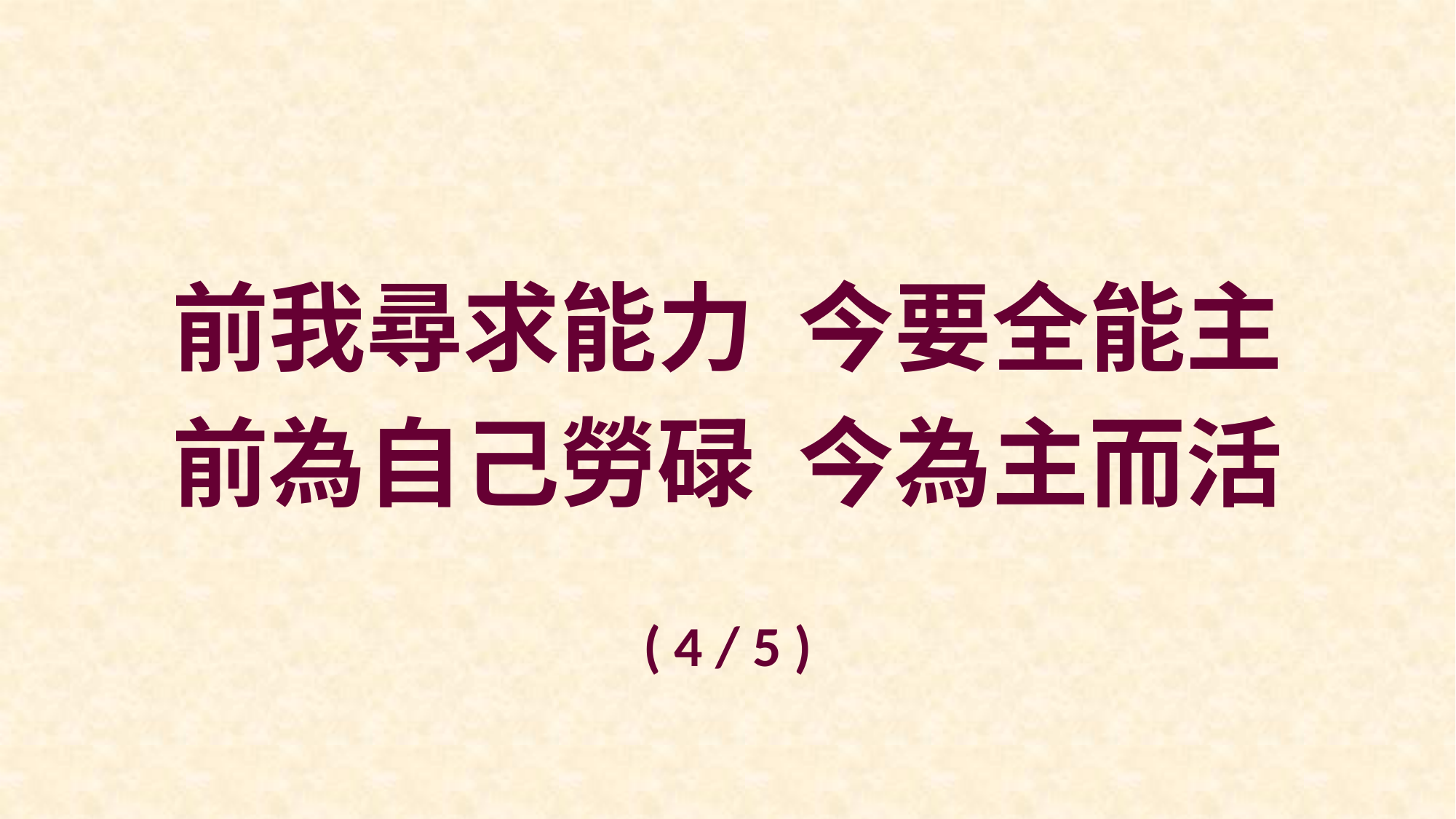

前我尋求能力  今要全能主
前為自己勞碌  今為主而活
( 4 / 5 )